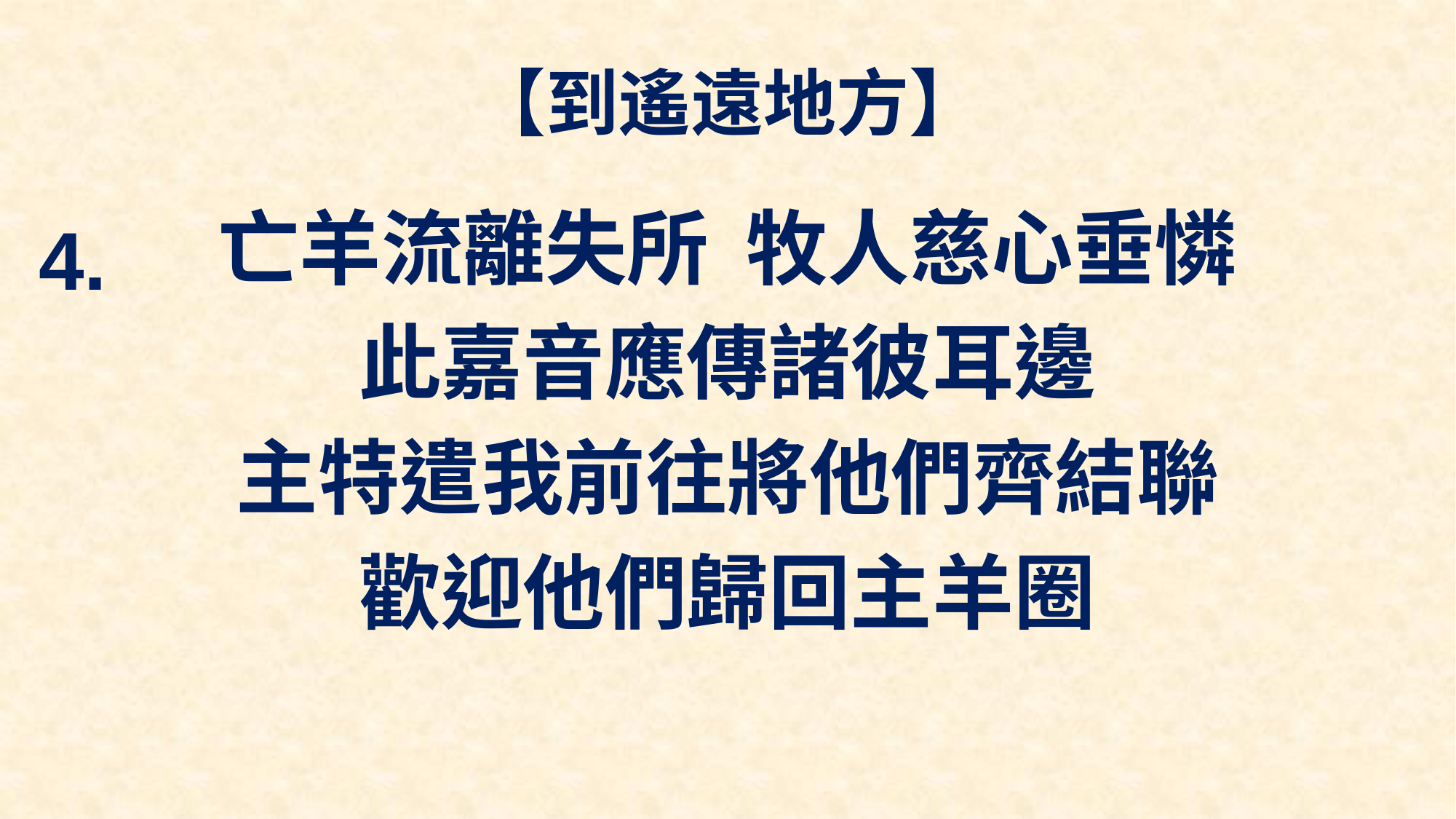

# 【到遙遠地方】
亡羊流離失所  牧人慈心垂憐
此嘉音應傳諸彼耳邊
主特遣我前往將他們齊結聯
歡迎他們歸回主羊圈
4.